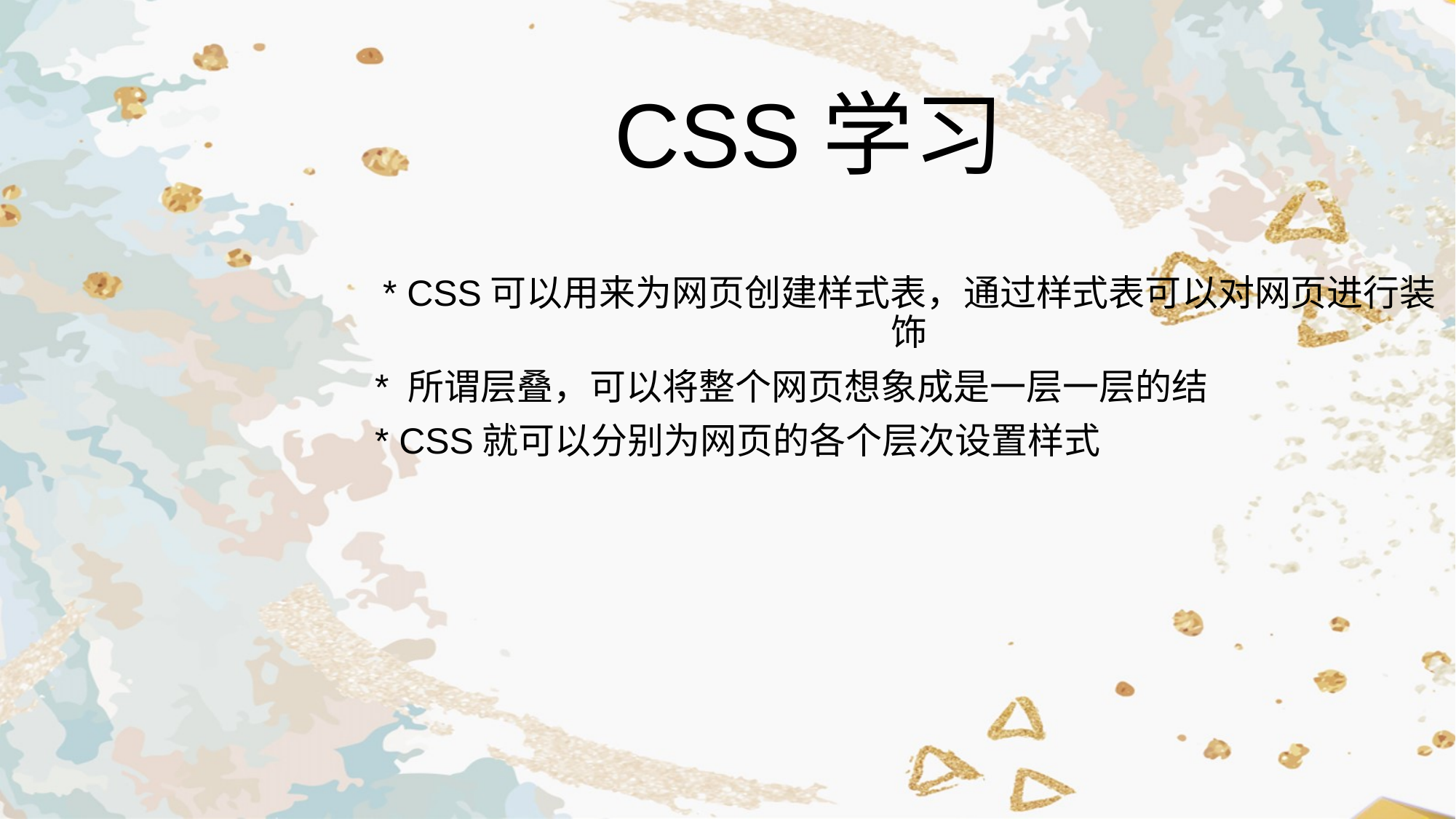

# CSS学习
* CSS可以用来为网页创建样式表，通过样式表可以对网页进行装饰
* 所谓层叠，可以将整个网页想象成是一层一层的结
* CSS就可以分别为网页的各个层次设置样式